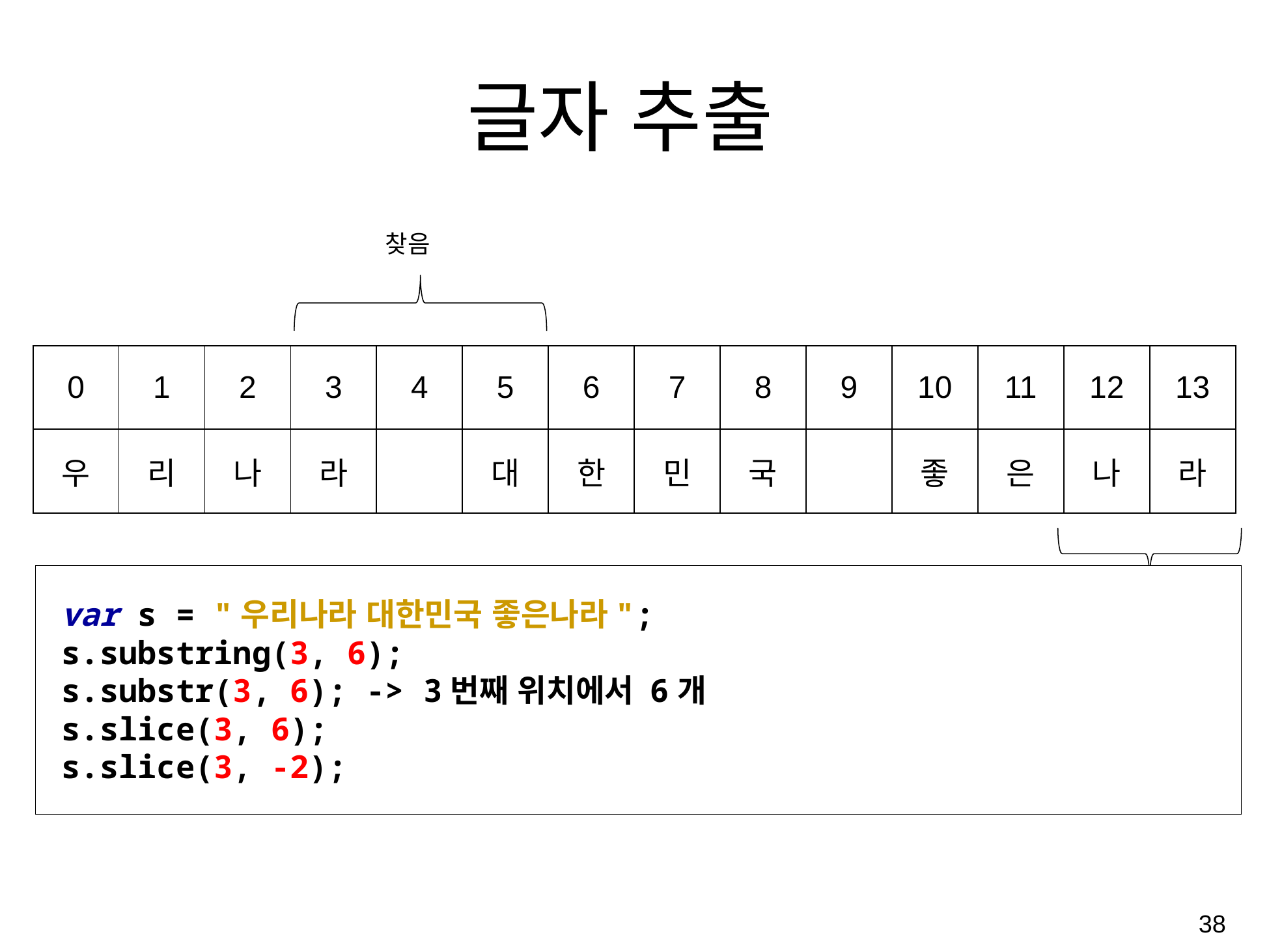

# 글자 추출

찾음
| 0 | 1 | 2 | 3 | 4 | 5 | 6 | 7 | 8 | 9 | 10 | 11 | 12 | 13 |
| --- | --- | --- | --- | --- | --- | --- | --- | --- | --- | --- | --- | --- | --- |
| 우 | 리 | 나 | 라 |  | 대 | 한 | 민 | 국 |  | 좋 | 은 | 나 | 라 |

var s = "우리나라 대한민국 좋은나라";
s.substring(3, 6);
s.substr(3, 6); -> 3번째 위치에서 6개
s.slice(3, 6);
s.slice(3, -2);
38